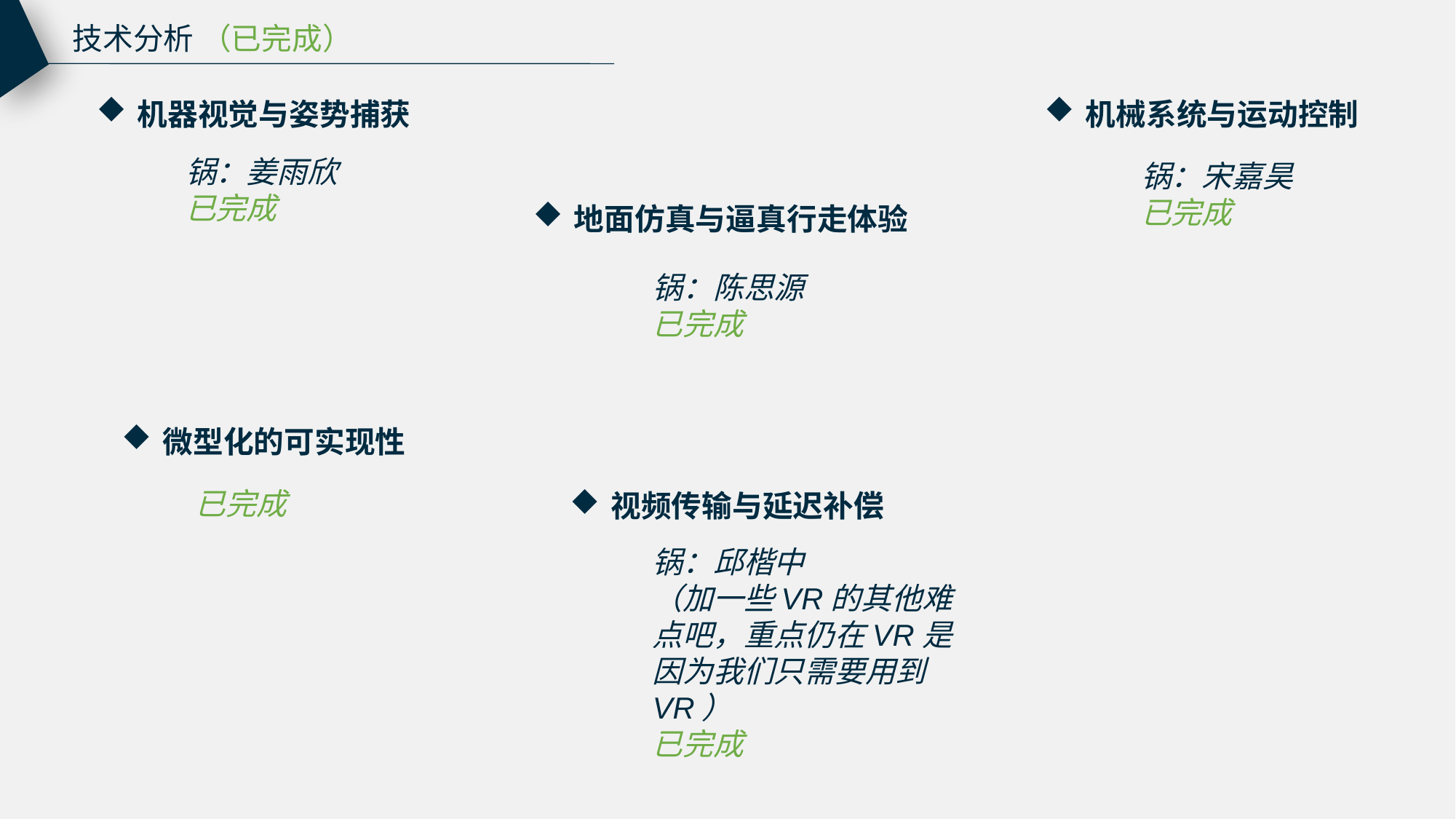

技术分析 （已完成）

机器视觉与姿势捕获
机械系统与运动控制
锅：姜雨欣
已完成
锅：宋嘉昊
已完成
地面仿真与逼真行走体验
锅：陈思源
已完成
微型化的可实现性
已完成
视频传输与延迟补偿
锅：邱楷中
（加一些VR的其他难点吧，重点仍在VR是因为我们只需要用到VR）
已完成